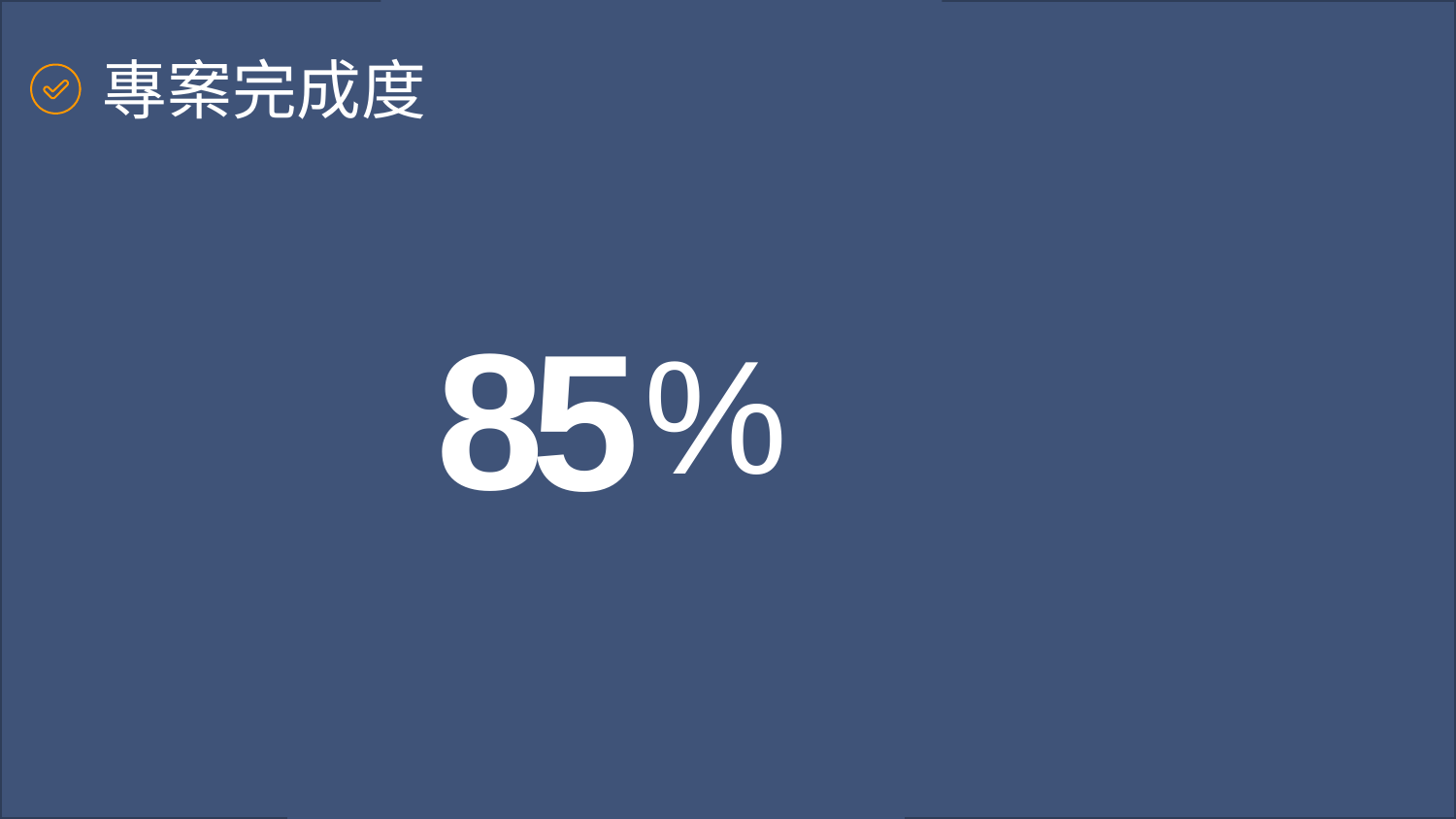

9
8
7
6
5
4
3
2
1
0

專案完成度
9
8
7
6
5
4
3
2
1
0

%